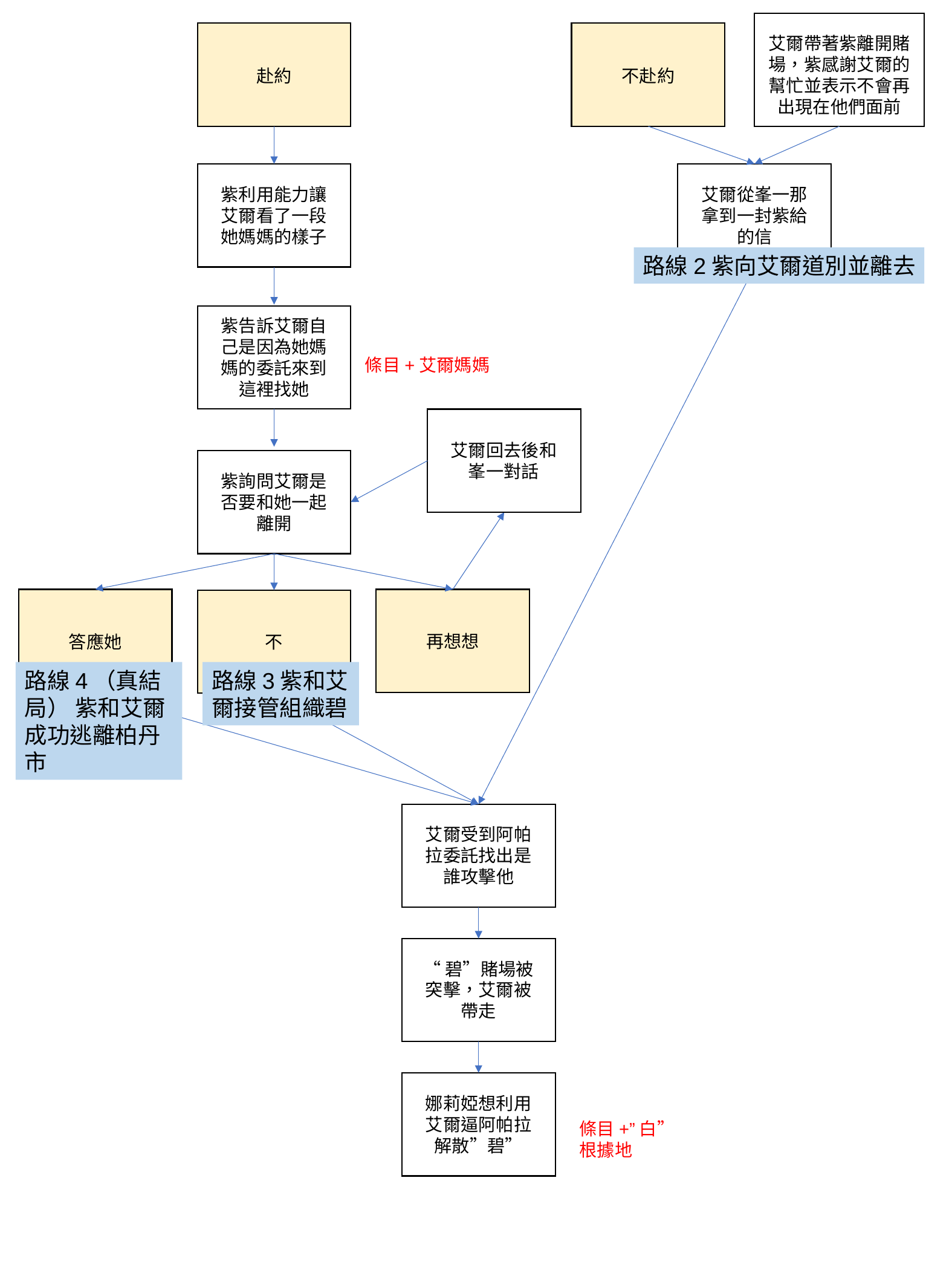

艾爾帶著紫離開賭場，紫感謝艾爾的幫忙並表示不會再出現在他們面前

赴約

不赴約

紫利用能力讓艾爾看了一段她媽媽的樣子

艾爾從峯一那拿到一封紫給的信
路線2紫向艾爾道別並離去

紫告訴艾爾自己是因為她媽媽的委託來到這裡找她
條目+艾爾媽媽

艾爾回去後和峯一對話

紫詢問艾爾是否要和她一起離開

答應她

再想想

不
路線4（真結局） 紫和艾爾成功逃離柏丹市
路線3紫和艾爾接管組織碧

艾爾受到阿帕拉委託找出是誰攻擊他

“碧”賭場被突擊，艾爾被帶走

娜莉婭想利用艾爾逼阿帕拉解散”碧”
條目+”白”根據地